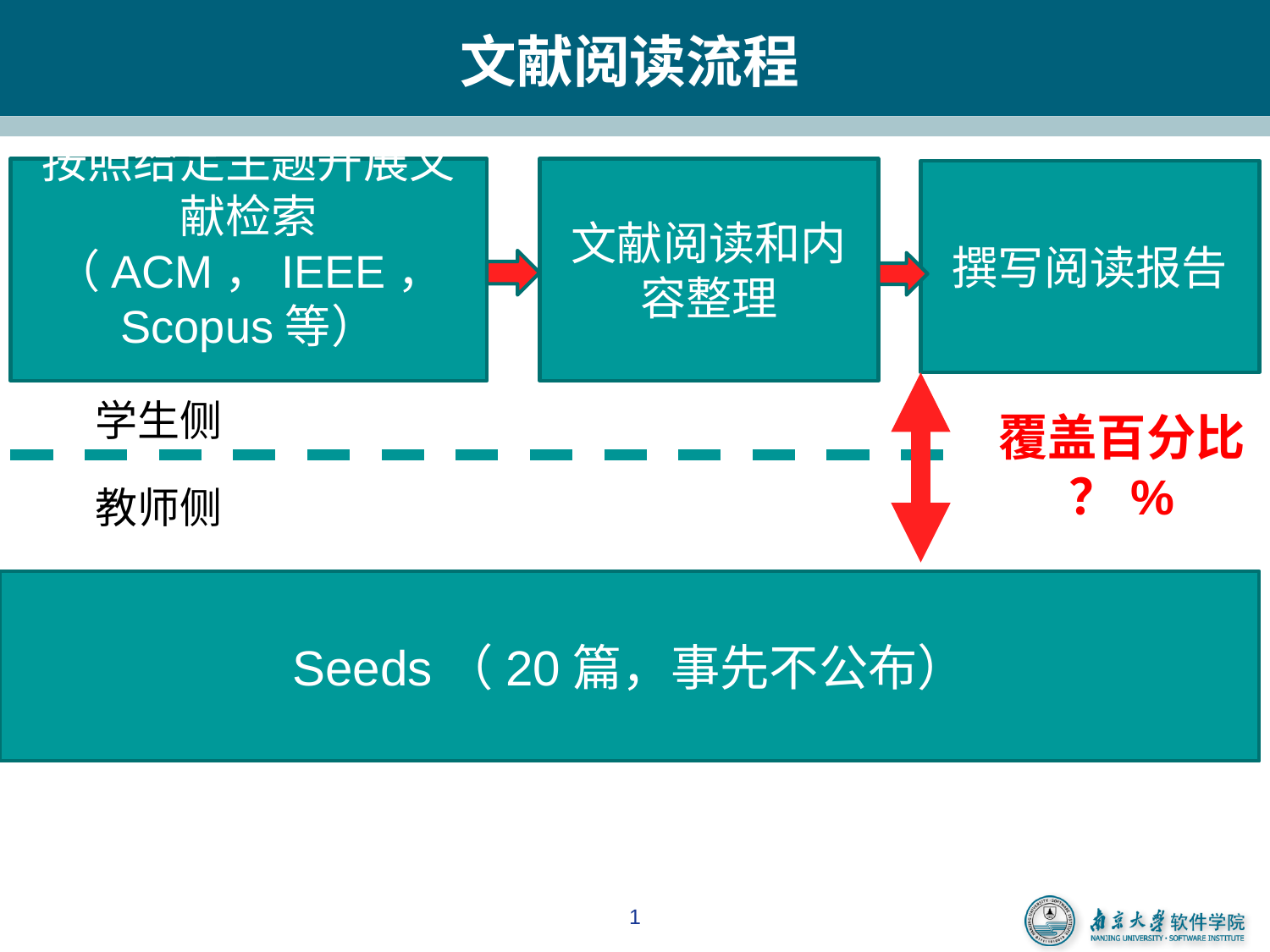

# 文献阅读流程
文献阅读和内容整理
按照给定主题开展文献检索（ACM，IEEE， Scopus等）

撰写阅读报告

学生侧
覆盖百分比
？%
教师侧
Seeds（20篇，事先不公布）
1